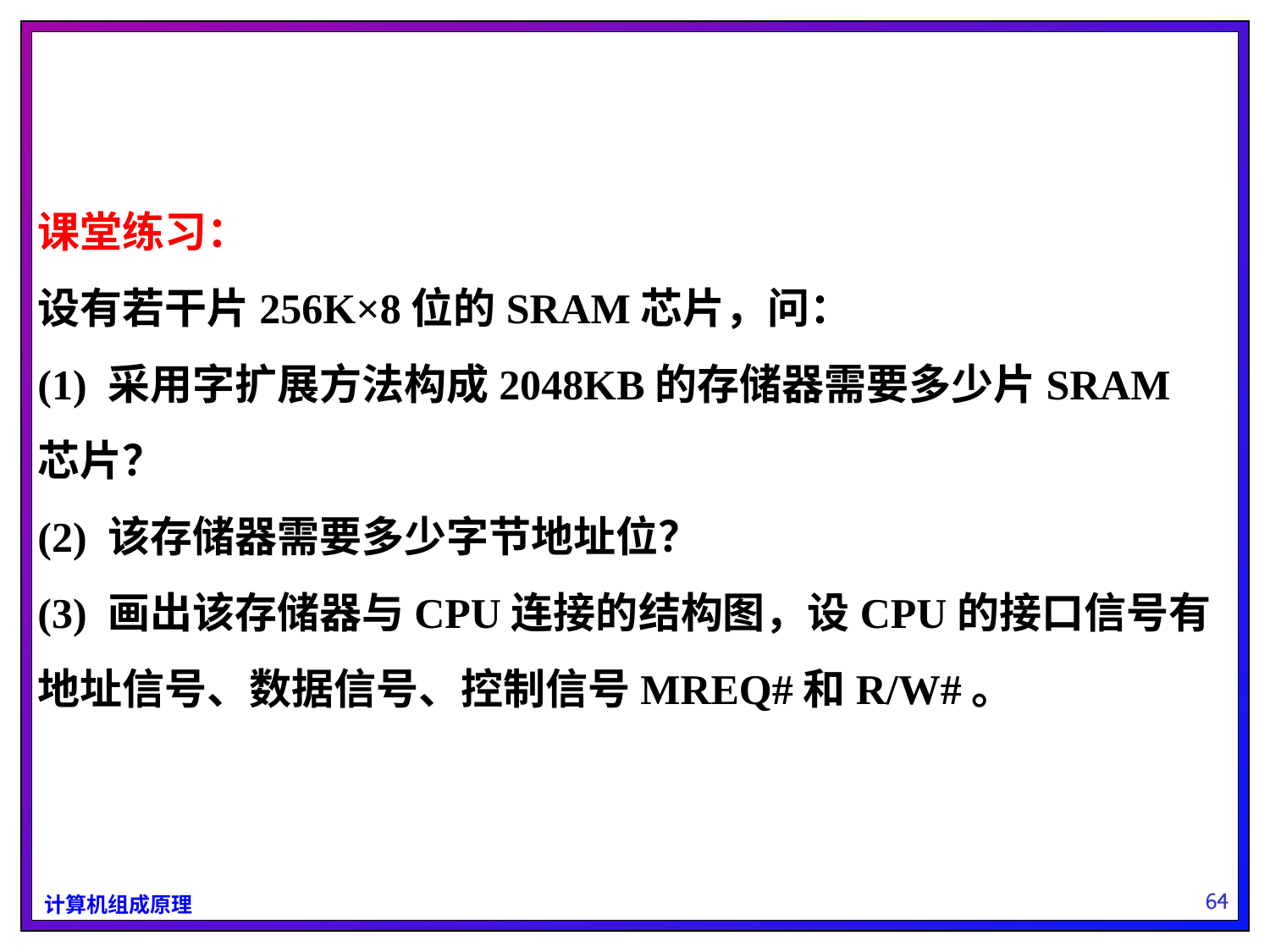

# 课堂练习： 设有若干片256K×8位的SRAM芯片，问： (1) 采用字扩展方法构成2048KB的存储器需要多少片SRAM芯片？ (2) 该存储器需要多少字节地址位？ (3) 画出该存储器与CPU连接的结构图，设CPU的接口信号有地址信号、数据信号、控制信号MREQ#和R/W#。